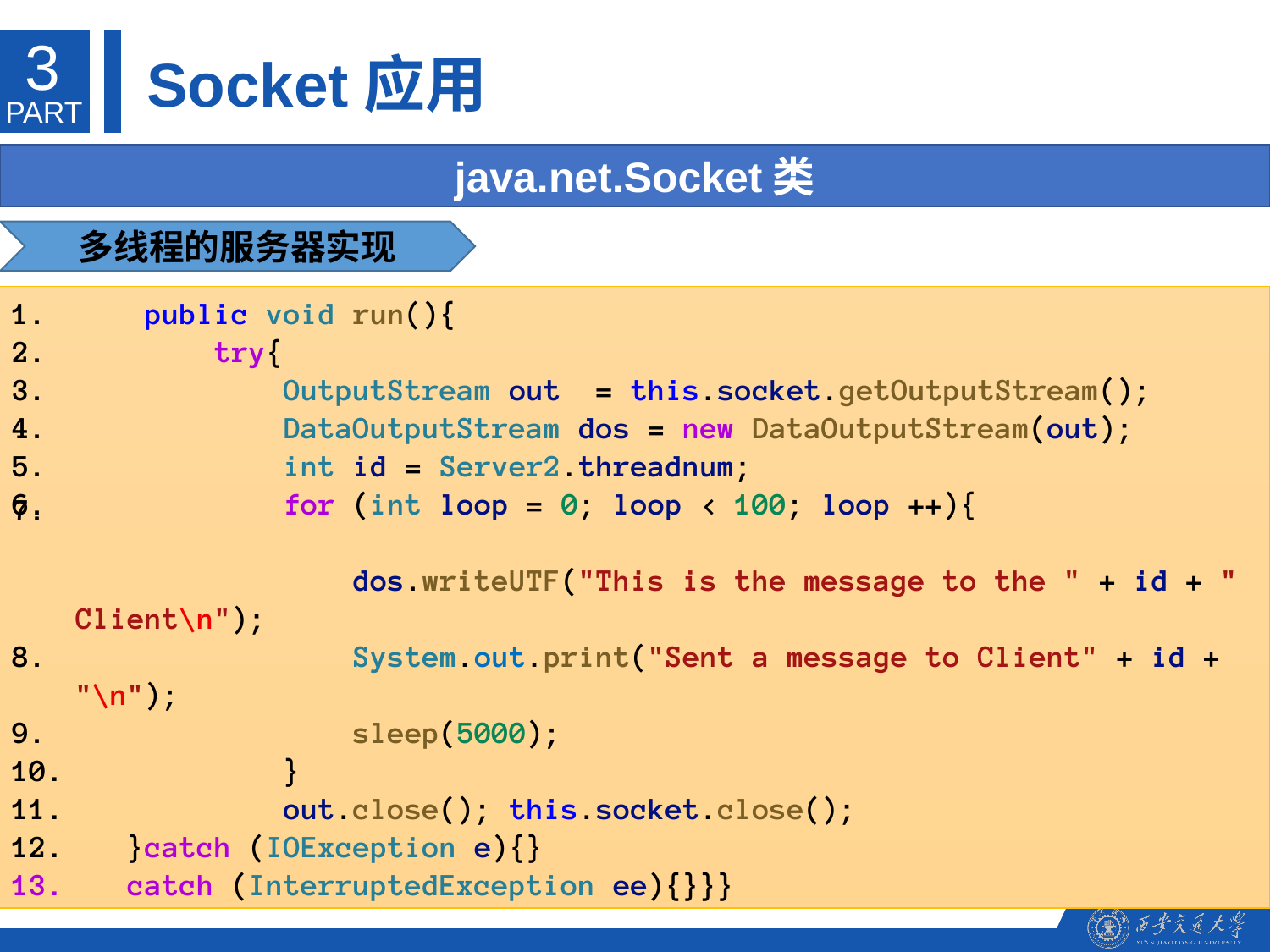

3
Socket应用
PART
java.net.Socket类
多线程的服务器实现
    public void run(){
        try{
            OutputStream out  = this.socket.getOutputStream();
            DataOutputStream dos = new DataOutputStream(out);
            int id = Server2.threadnum;
            for (int loop = 0; loop < 100; loop ++){
                dos.writeUTF("This is the message to the " + id + " Client\n");
                System.out.print("Sent a message to Client" + id + "\n");
                sleep(5000);
            }
            out.close(); this.socket.close();
   }catch (IOException e){}
   catch (InterruptedException ee){}}}